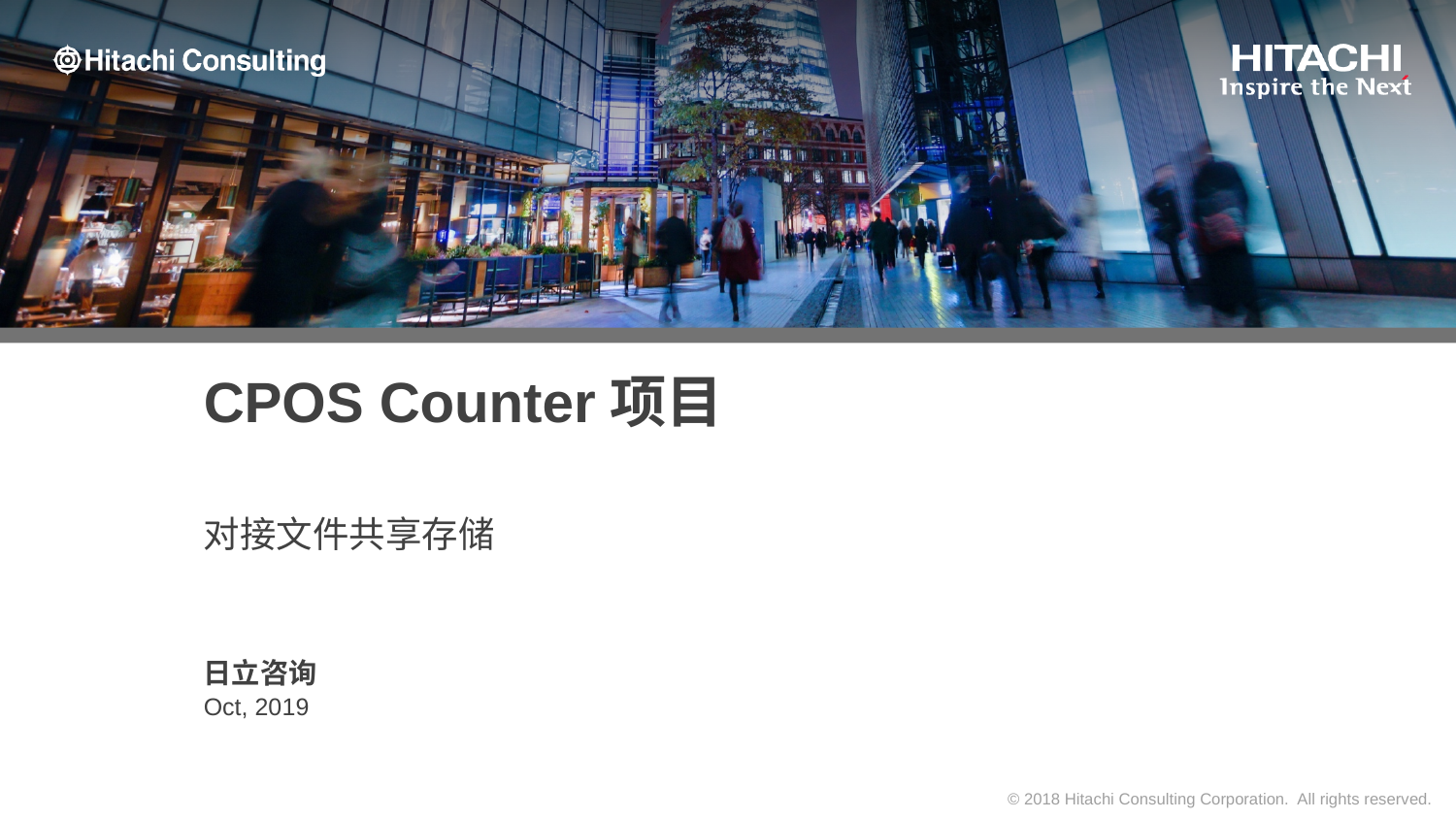

# CPOS Counter项目
对接文件共享存储
日立咨询
Oct, 2019